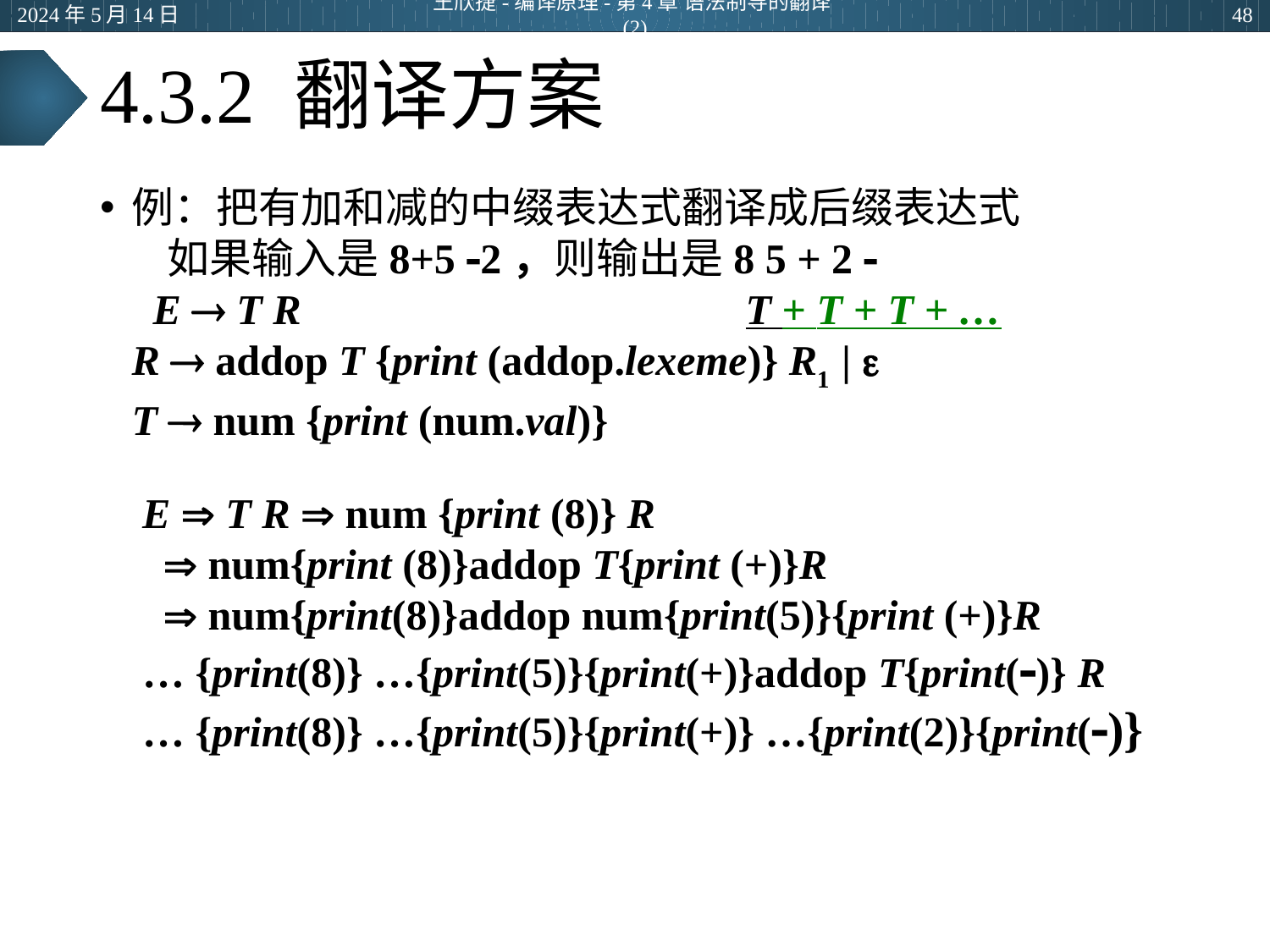

2024年5月14日
王欣捷-编译原理-第4章 语法制导的翻译(2)
48
# 4.3.2 翻译方案
例：把有加和减的中缀表达式翻译成后缀表达式
      如果输入是8+5 −2，则输出是8 5 + 2 −
     E → T R			          T + T + T + …
	R → addop T {print (addop.lexeme)} R1  | ε
	T → num {print (num.val)}

    E ⇒ T R ⇒ num {print (8)} R
	   ⇒ num{print (8)}addop T{print (+)}R
	   ⇒ num{print(8)}addop num{print(5)}{print (+)}R
    … {print(8)} …{print(5)}{print(+)}addop T{print(−)} R
    … {print(8)} …{print(5)}{print(+)} …{print(2)}{print(−)}